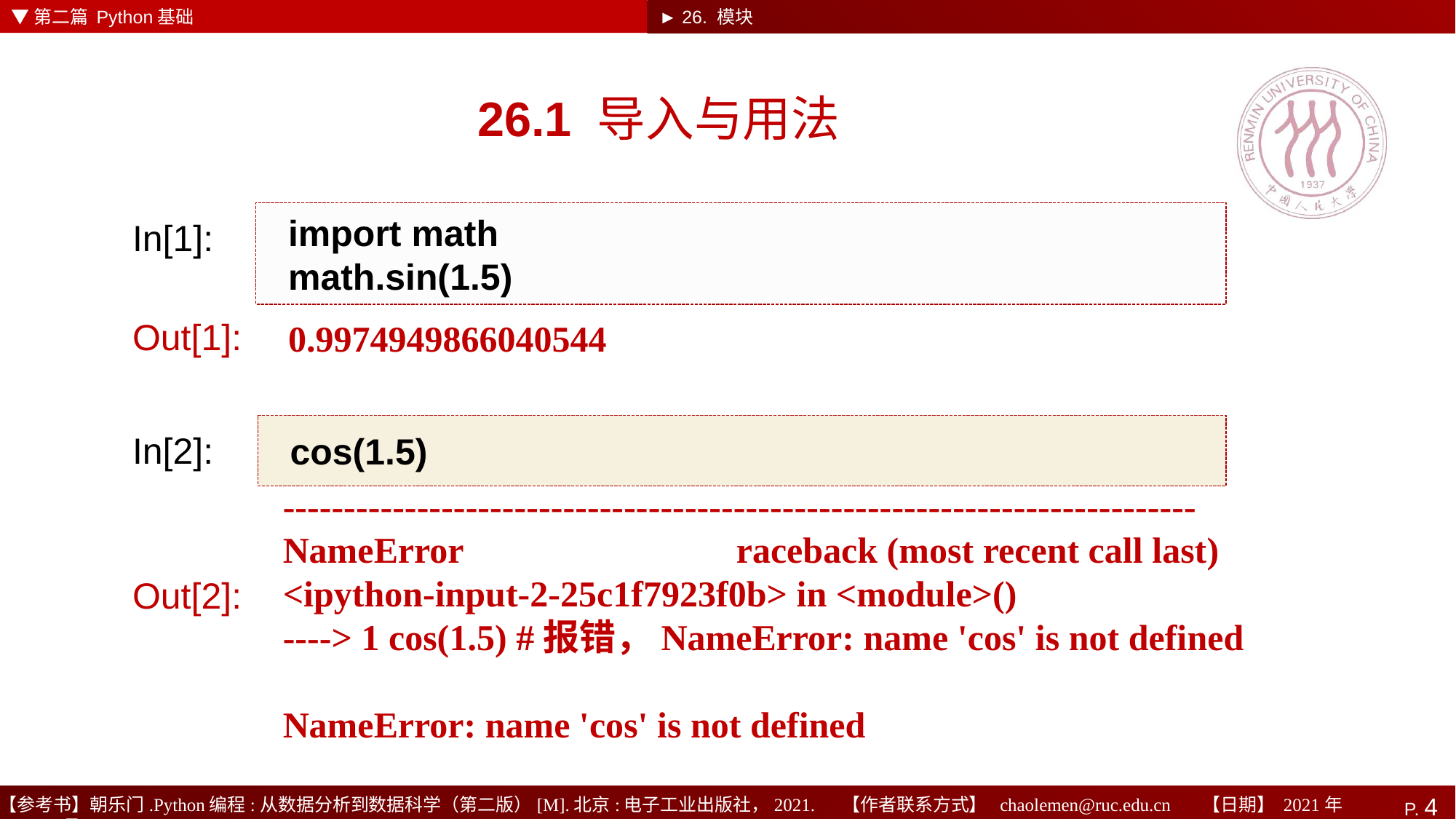

▼第二篇 Python基础
► 26. 模块
# 26.1 导入与用法
import math
math.sin(1.5)
In[1]:
0.9974949866040544
Out[1]:
cos(1.5)
In[2]:

---------------------------------------------------------------------------
NameError                              raceback (most recent call last)
<ipython-input-2-25c1f7923f0b> in <module>()
----> 1 cos(1.5) #报错，NameError: name 'cos' is not defined

NameError: name 'cos' is not defined
Out[2]: